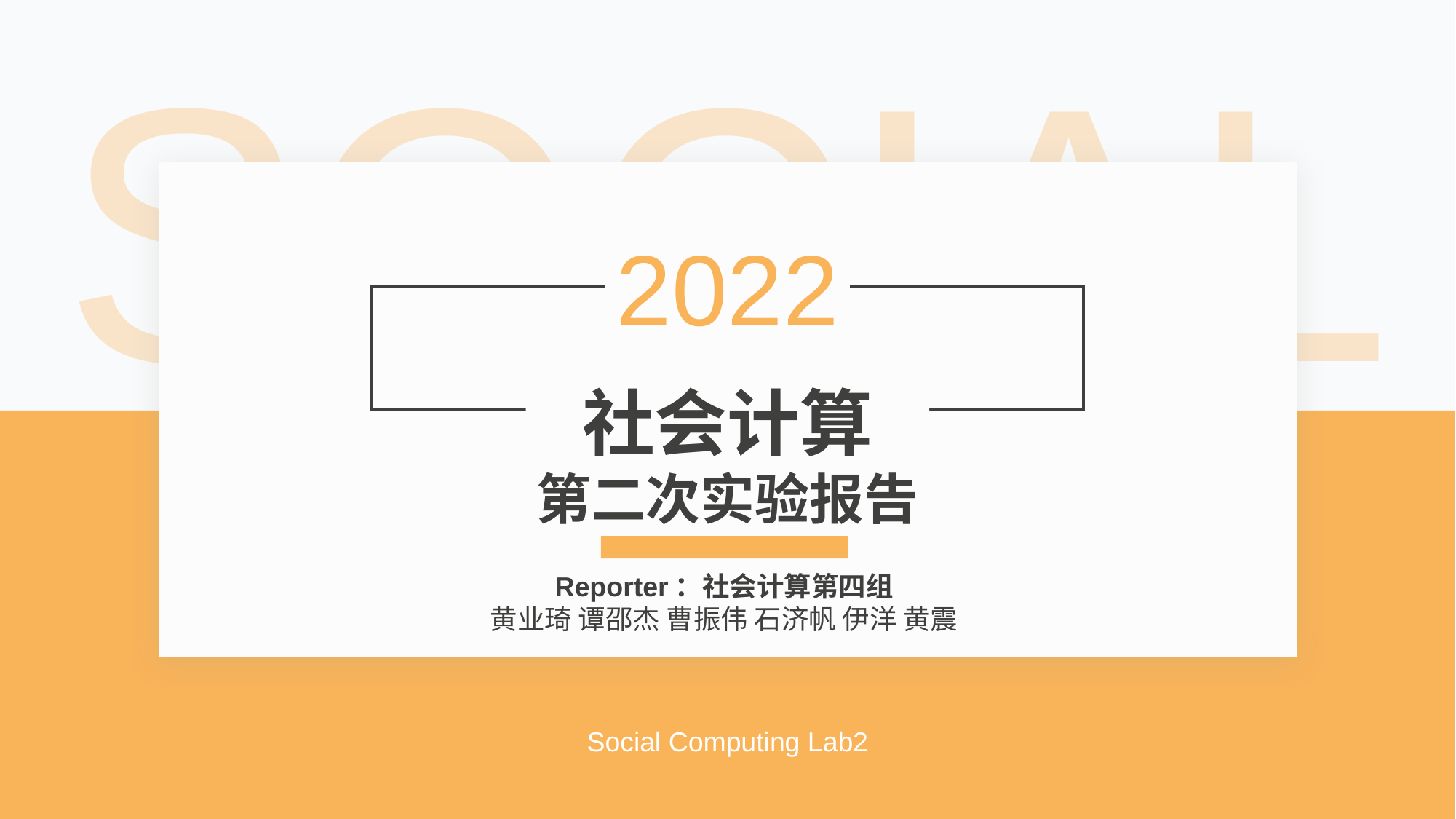

SOCIAL

2022

社会计算
第二次实验报告

Reporter：社会计算第四组
黄业琦 谭邵杰 曹振伟 石济帆 伊洋 黄震
Social Computing Lab2